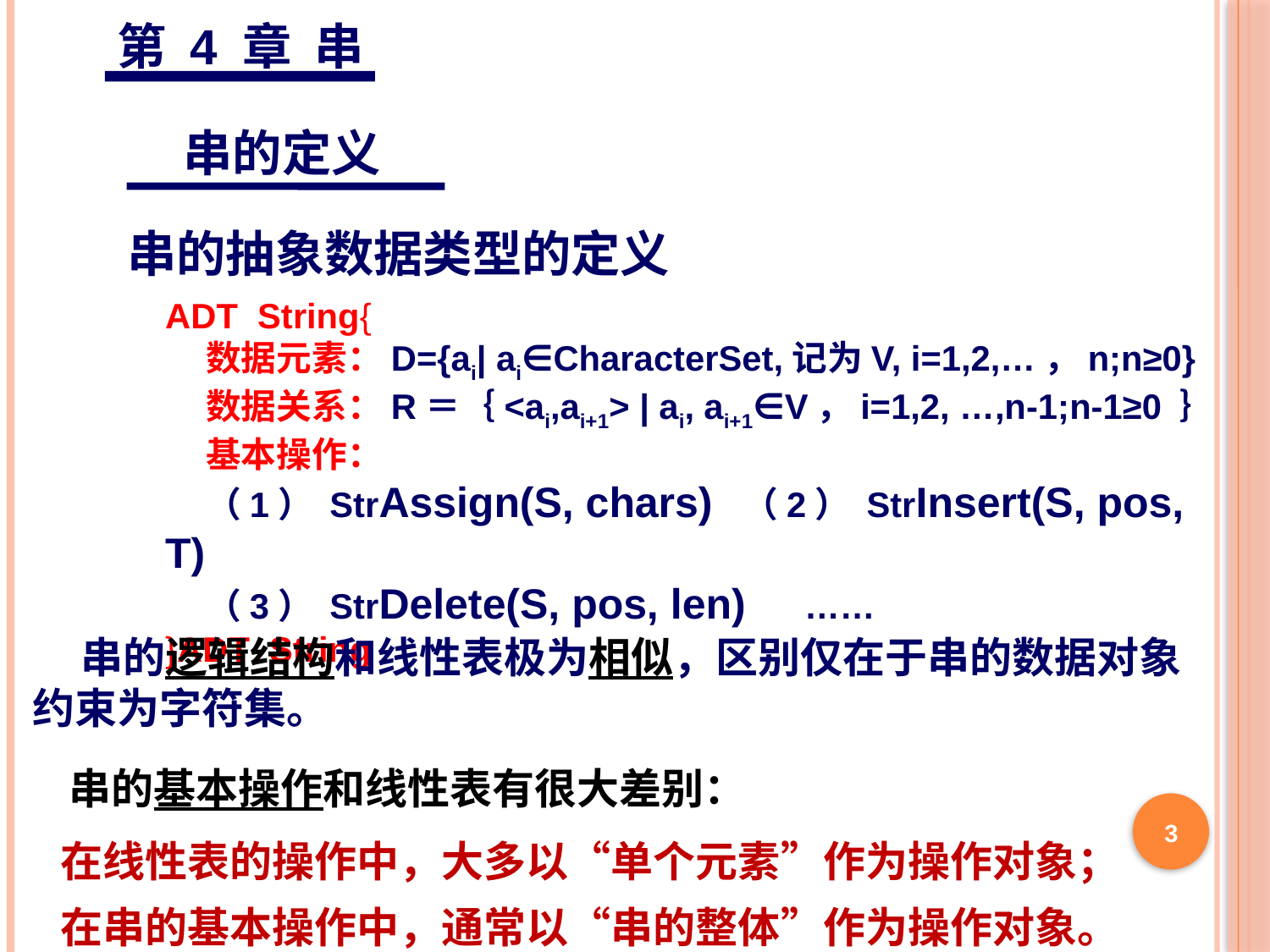

第 4 章  串

  串的定义

串的抽象数据类型的定义
ADT  String{
    数据元素：D={ai| ai∈CharacterSet,记为V, i=1,2,…，n;n≥0}
    数据关系：R＝｛<ai,ai+1> | ai, ai+1∈V，i=1,2, …,n-1;n-1≥0 ｝
    基本操作：
    （1） StrAssign(S, chars)  （2） StrInsert(S, pos, T)
    （3） StrDelete(S, pos, len)      ……
}ADT  String
    串的逻辑结构和线性表极为相似，区别仅在于串的数据对象约束为字符集。
    串的基本操作和线性表有很大差别：
3
    在线性表的操作中，大多以“单个元素”作为操作对象；
    在串的基本操作中，通常以“串的整体”作为操作对象。